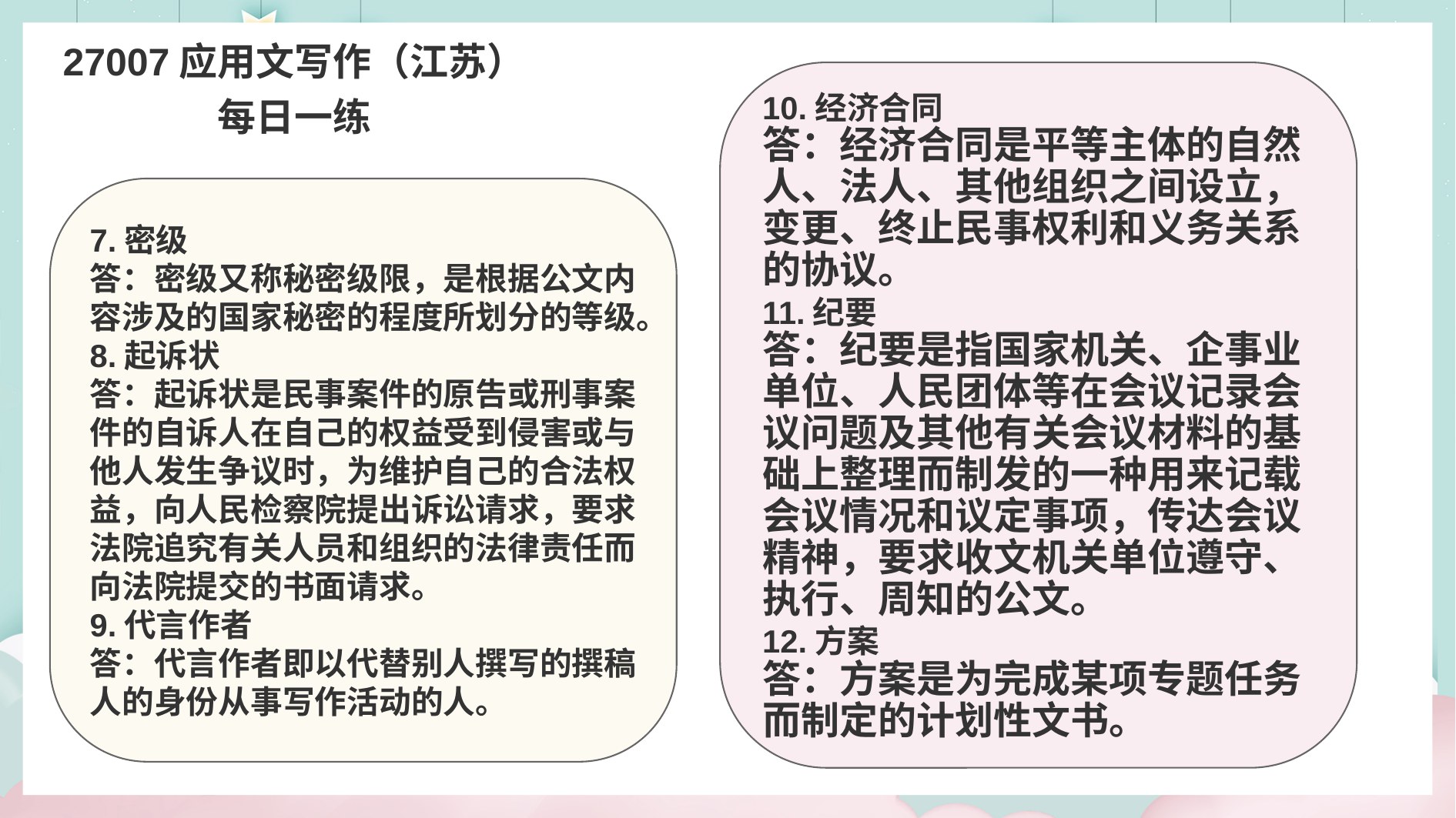

27007应用文写作（江苏）
每日一练
10.经济合同
答：经济合同是平等主体的自然人、法人、其他组织之间设立，变更、终止民事权利和义务关系的协议。
11.纪要
答：纪要是指国家机关、企事业单位、人民团体等在会议记录会议问题及其他有关会议材料的基础上整理而制发的一种用来记载会议情况和议定事项，传达会议精神，要求收文机关单位遵守、执行、周知的公文。
12.方案
答：方案是为完成某项专题任务而制定的计划性文书。
7.密级
答：密级又称秘密级限，是根据公文内容涉及的国家秘密的程度所划分的等级。
8.起诉状
答：起诉状是民事案件的原告或刑事案件的自诉人在自己的权益受到侵害或与他人发生争议时，为维护自己的合法权益，向人民检察院提出诉讼请求，要求法院追究有关人员和组织的法律责任而向法院提交的书面请求。
9.代言作者
答：代言作者即以代替别人撰写的撰稿人的身份从事写作活动的人。